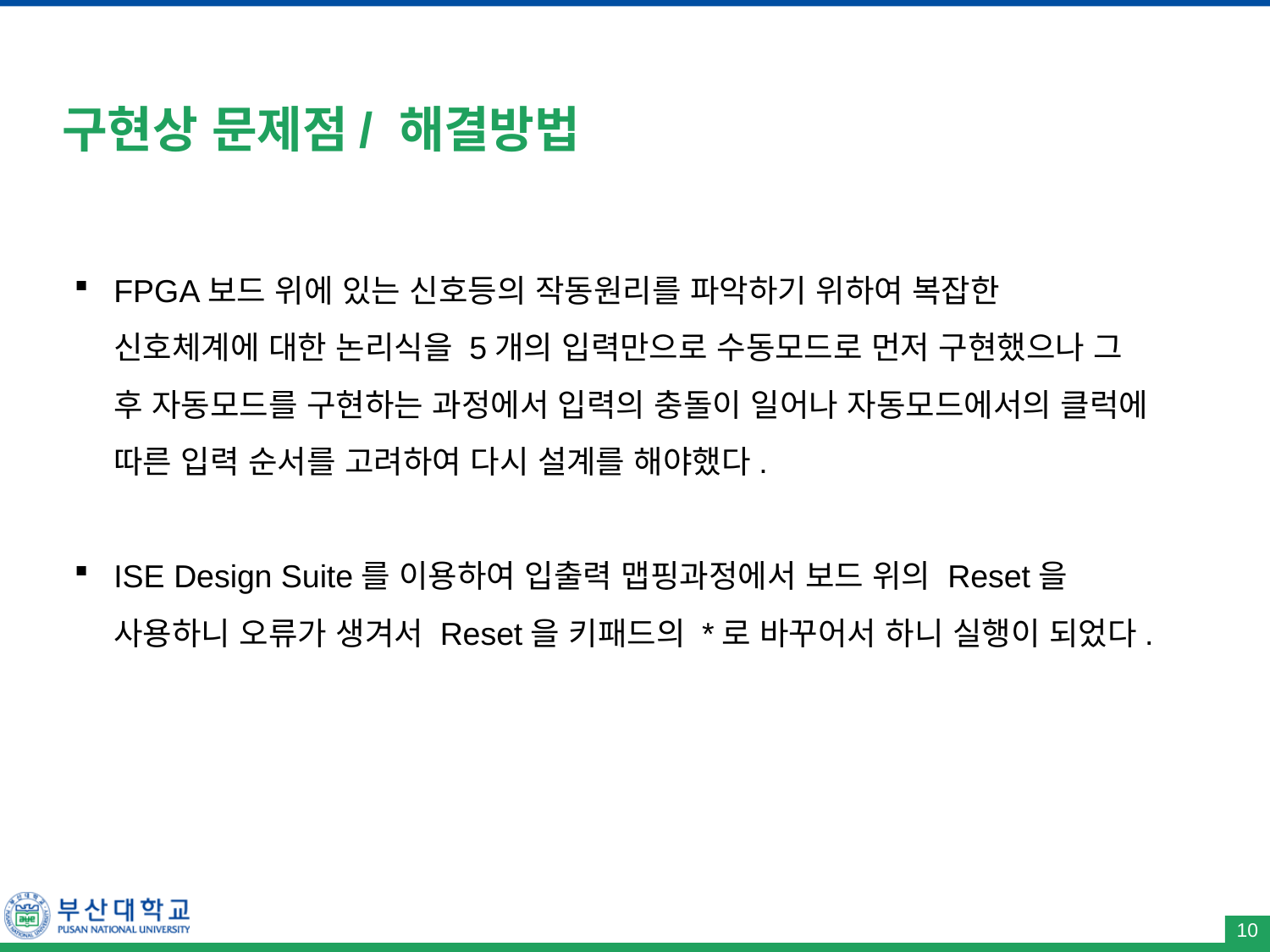

# 구현상 문제점/ 해결방법
FPGA보드 위에 있는 신호등의 작동원리를 파악하기 위하여 복잡한 신호체계에 대한 논리식을 5개의 입력만으로 수동모드로 먼저 구현했으나 그 후 자동모드를 구현하는 과정에서 입력의 충돌이 일어나 자동모드에서의 클럭에 따른 입력 순서를 고려하여 다시 설계를 해야했다.

ISE Design Suite를 이용하여 입출력 맵핑과정에서 보드 위의 Reset을 사용하니 오류가 생겨서 Reset을 키패드의 *로 바꾸어서 하니 실행이 되었다.
10